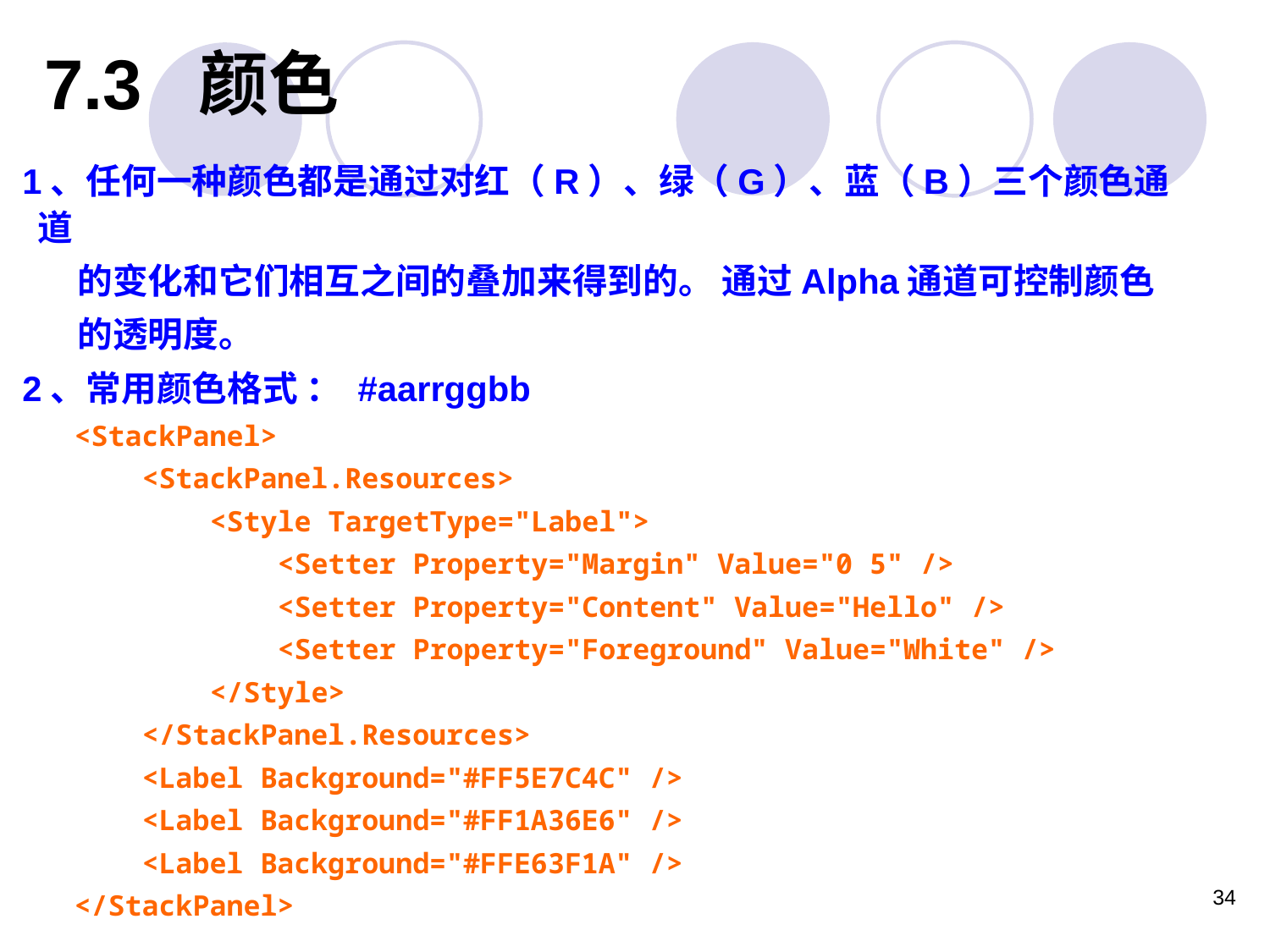

7.3  颜色
 1、任何一种颜色都是通过对红（R）、绿（G）、蓝（B）三个颜色通道
       的变化和它们相互之间的叠加来得到的。 通过Alpha通道可控制颜色
       的透明度。
 2、常用颜色格式 ： #aarrggbb
<StackPanel>
    <StackPanel.Resources>
        <Style TargetType="Label">
            <Setter Property="Margin" Value="0 5" />
            <Setter Property="Content" Value="Hello" />
            <Setter Property="Foreground" Value="White" />
        </Style>
    </StackPanel.Resources>
    <Label Background="#FF5E7C4C" />
    <Label Background="#FF1A36E6" />
    <Label Background="#FFE63F1A" />
</StackPanel>

34